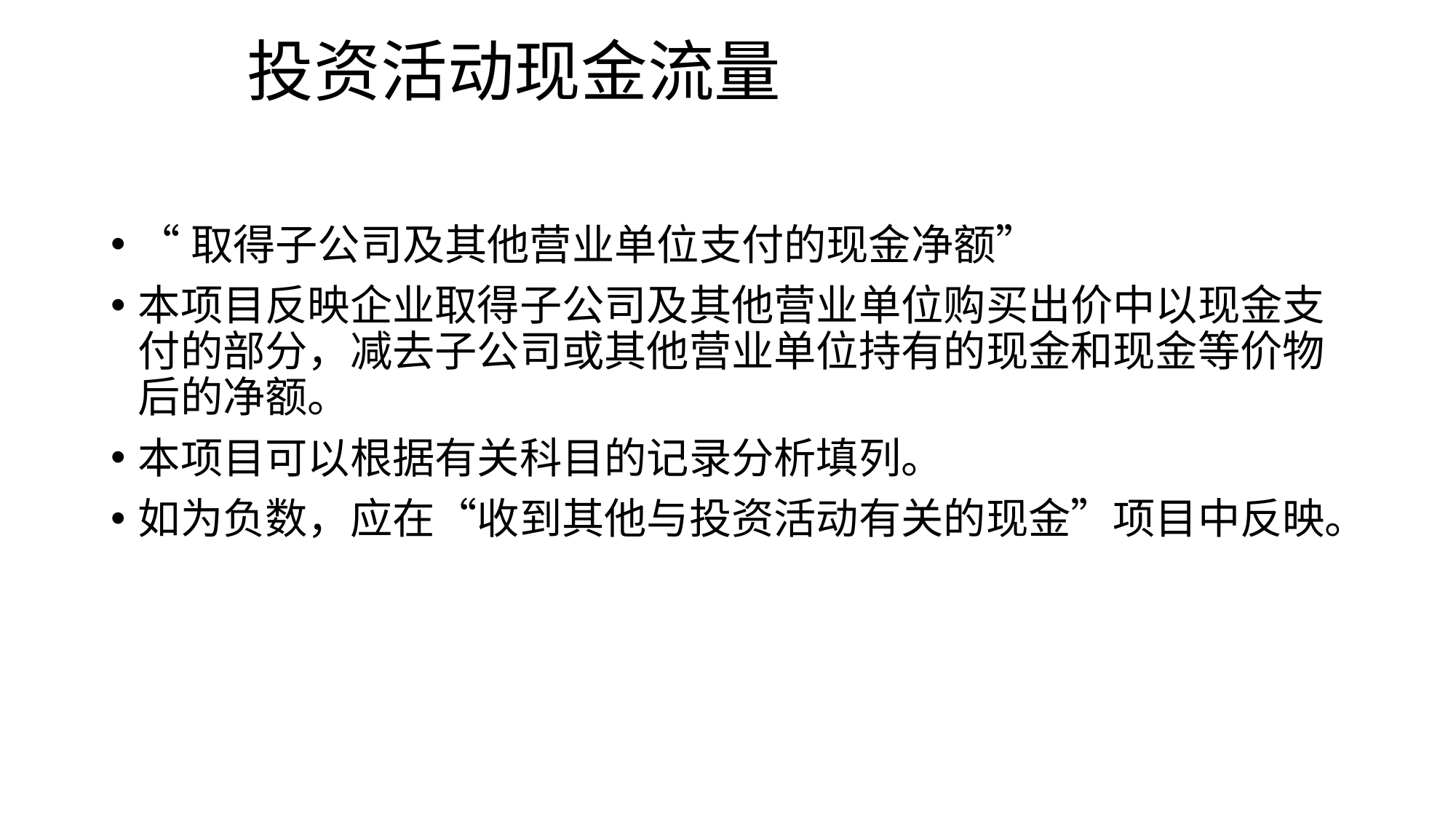

# 投资活动现金流量
“取得子公司及其他营业单位支付的现金净额”
本项目反映企业取得子公司及其他营业单位购买出价中以现金支付的部分，减去子公司或其他营业单位持有的现金和现金等价物后的净额。
本项目可以根据有关科目的记录分析填列。
如为负数，应在“收到其他与投资活动有关的现金”项目中反映。
2023/3/30
59